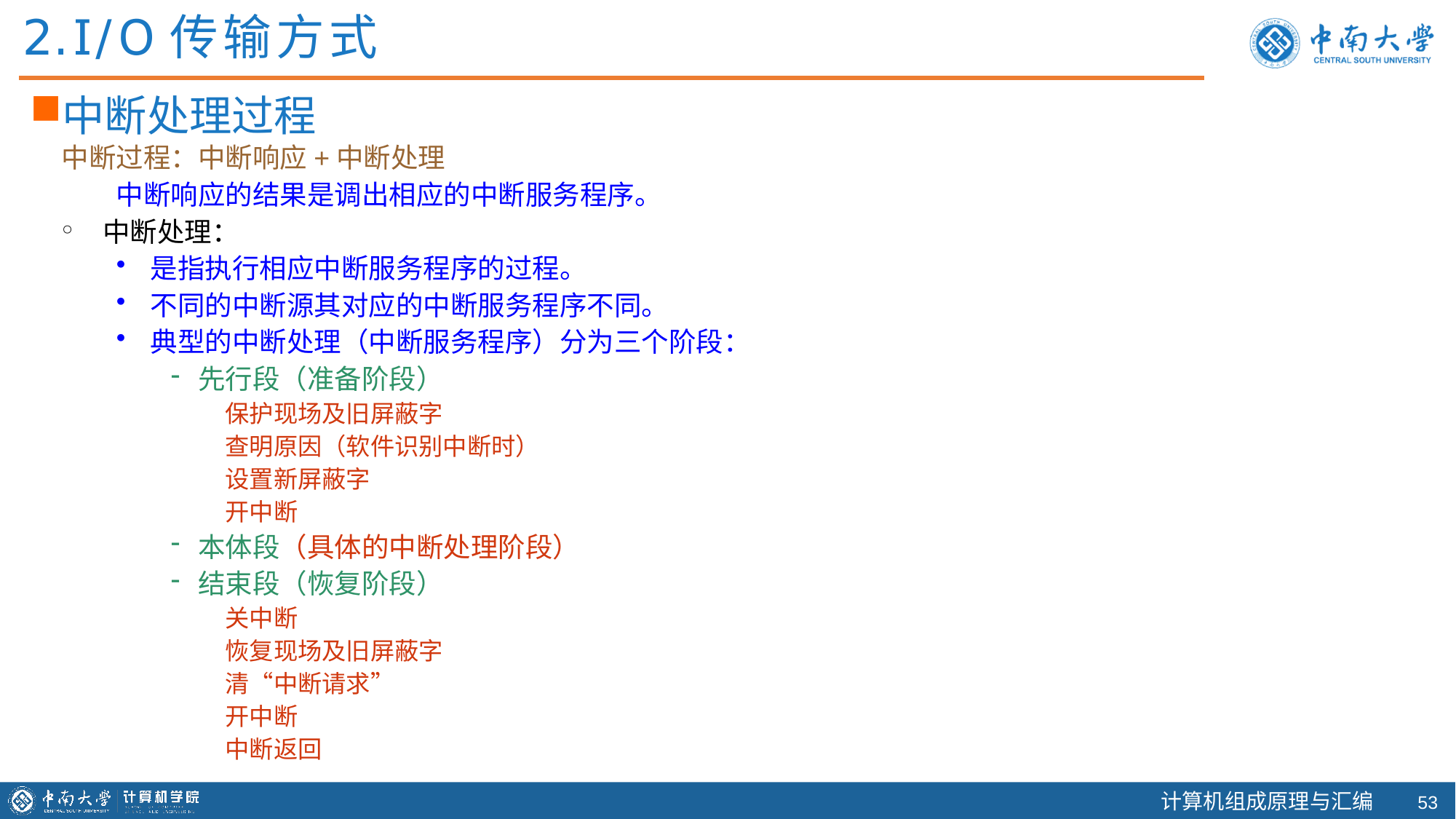

2.I/O传输方式

中断处理过程
中断过程：中断响应+中断处理
中断响应的结果是调出相应的中断服务程序。
中断处理：
是指执行相应中断服务程序的过程。
不同的中断源其对应的中断服务程序不同。
典型的中断处理（中断服务程序）分为三个阶段：
先行段（准备阶段）
保护现场及旧屏蔽字
查明原因（软件识别中断时）
设置新屏蔽字
开中断
本体段（具体的中断处理阶段）
结束段（恢复阶段）
关中断
恢复现场及旧屏蔽字
清“中断请求”
开中断
中断返回
53